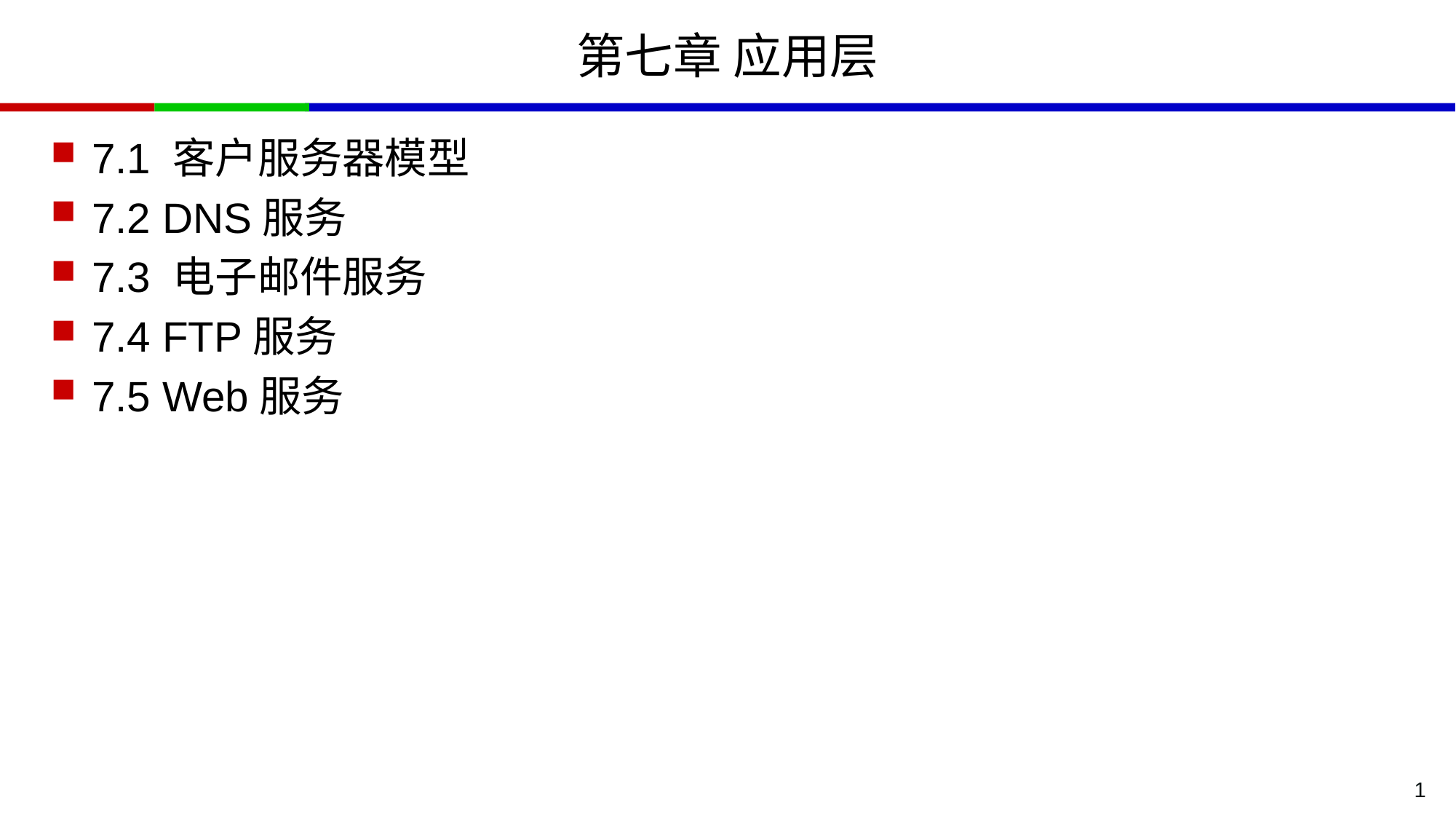

# 第七章 应用层
7.1 客户服务器模型
7.2 DNS服务
7.3 电子邮件服务
7.4 FTP服务
7.5 Web服务

1